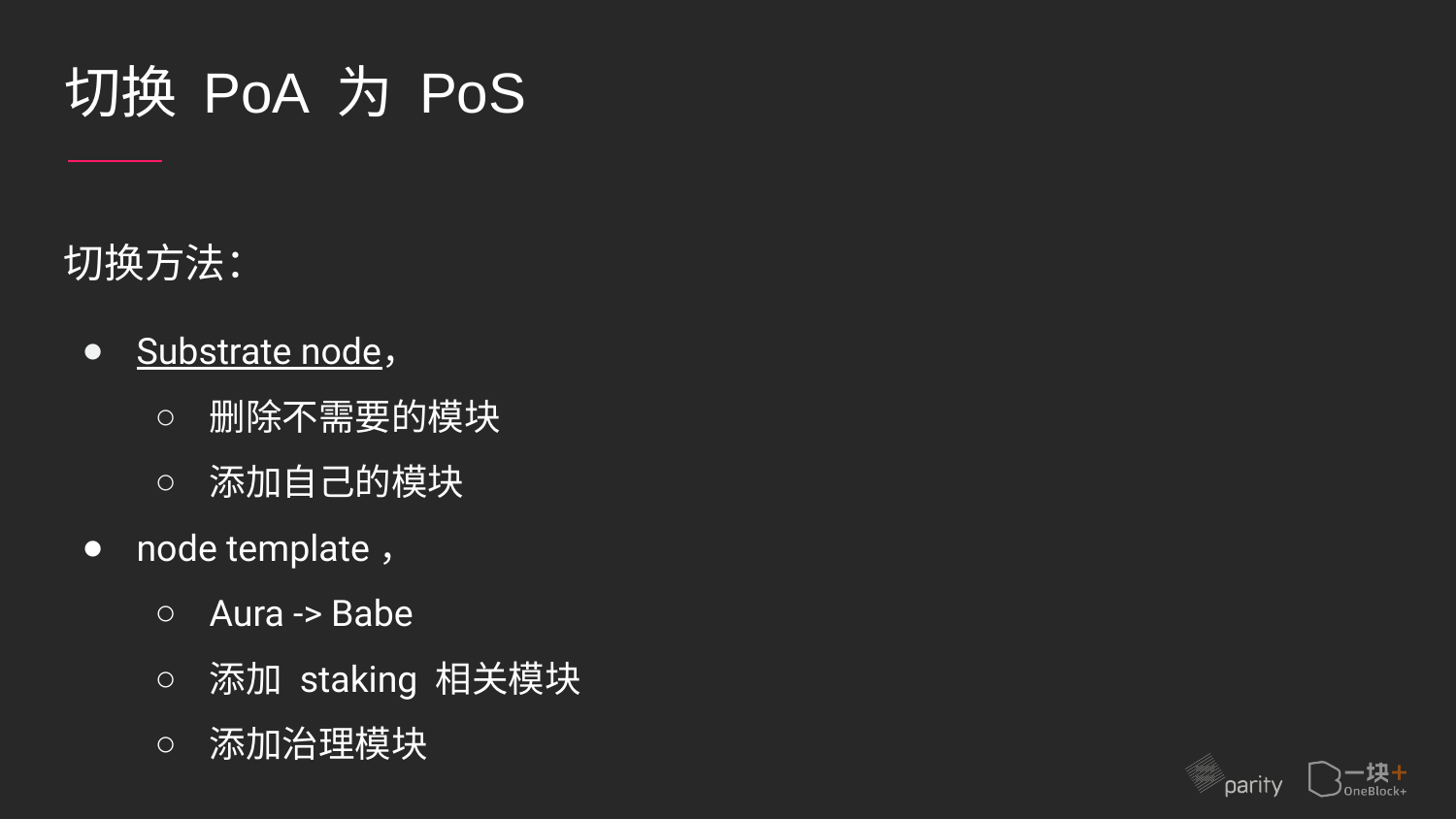

# 切换 PoA 为 PoS
切换方法：
Substrate node，
删除不需要的模块
添加自己的模块
node template，
Aura -> Babe
添加 staking 相关模块
添加治理模块